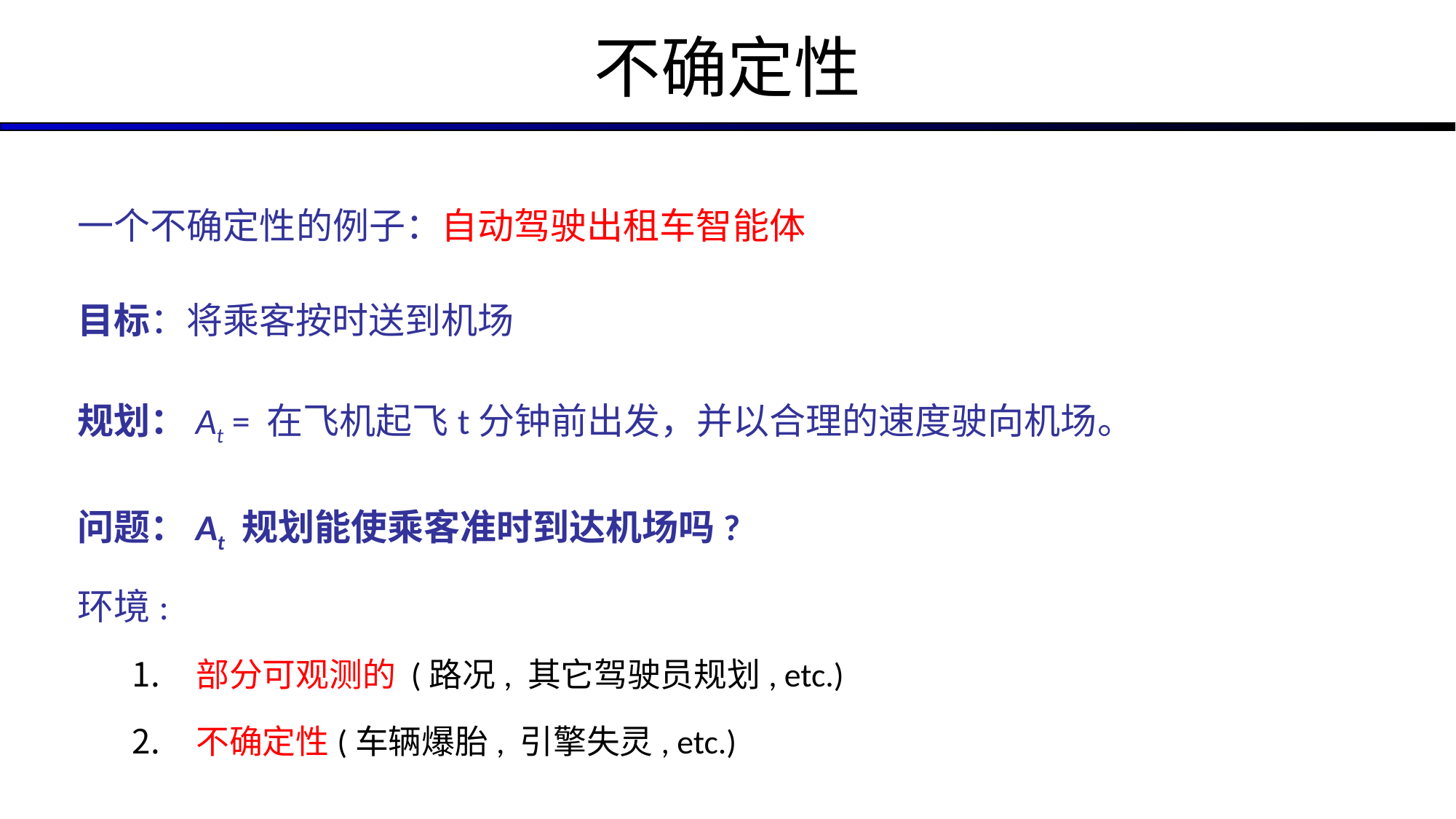

# 不确定性
一个不确定性的例子：自动驾驶出租车智能体
目标：将乘客按时送到机场
规划：At = 在飞机起飞t分钟前出发，并以合理的速度驶向机场。
问题：At 规划能使乘客准时到达机场吗?
环境:
部分可观测的 (路况, 其它驾驶员规划, etc.)
不确定性(车辆爆胎, 引擎失灵, etc.)